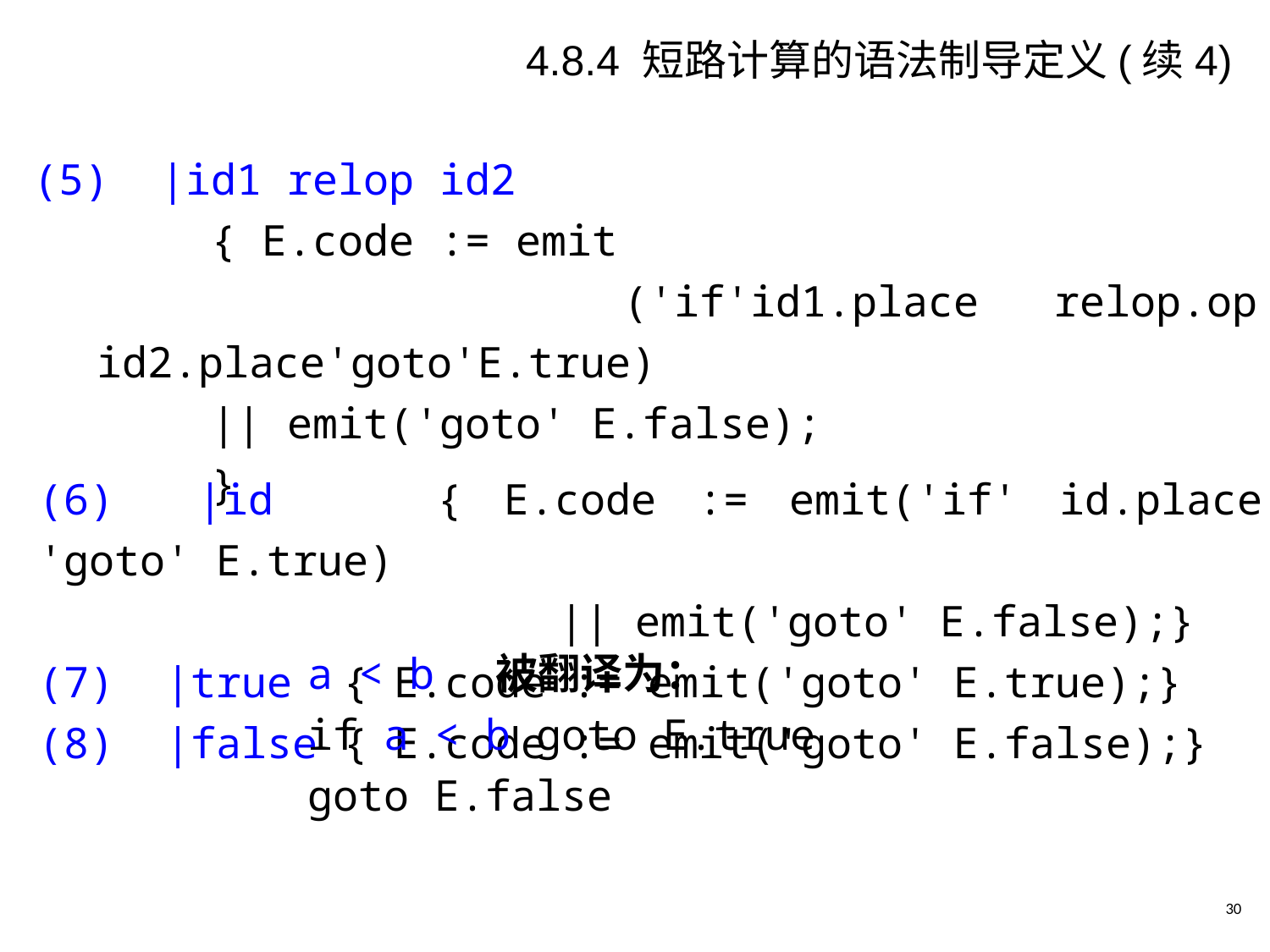

# 4.8.4 短路计算的语法制导定义(续4)
  |id1 relop id2
       { E.code := emit
	       ('if'id1.place relop.op id2.place'goto'E.true)
       || emit('goto' E.false);
       }
(6)  |id    { E.code := emit('if' id.place 'goto' E.true)
                  || emit('goto' E.false);}
(7)  |true  { E.code := emit('goto' E.true);}
(8)  |false { E.code := emit('goto' E.false);}
a < b  被翻译为：
if a < b goto E.true
goto E.false
30